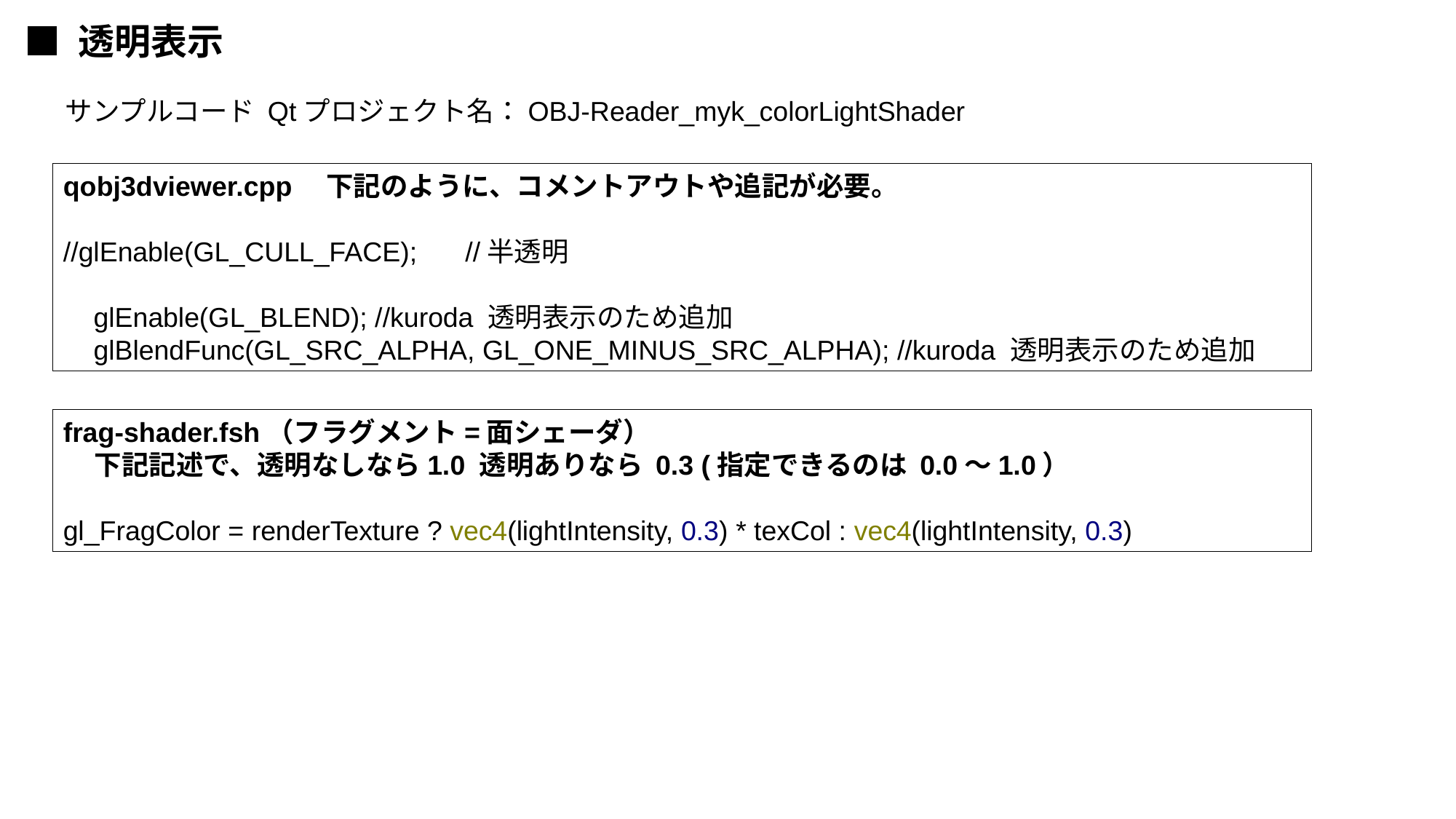

# ■ 透明表示
サンプルコード Qtプロジェクト名：OBJ-Reader_myk_colorLightShader
qobj3dviewer.cpp　下記のように、コメントアウトや追記が必要。

//glEnable(GL_CULL_FACE); 　//半透明

    glEnable(GL_BLEND); //kuroda 透明表示のため追加
    glBlendFunc(GL_SRC_ALPHA, GL_ONE_MINUS_SRC_ALPHA); //kuroda 透明表示のため追加
frag-shader.fsh（フラグメント=面シェーダ）
    下記記述で、透明なしなら1.0 透明ありなら 0.3 (指定できるのは 0.0～1.0）

gl_FragColor = renderTexture ? vec4(lightIntensity, 0.3) * texCol : vec4(lightIntensity, 0.3)